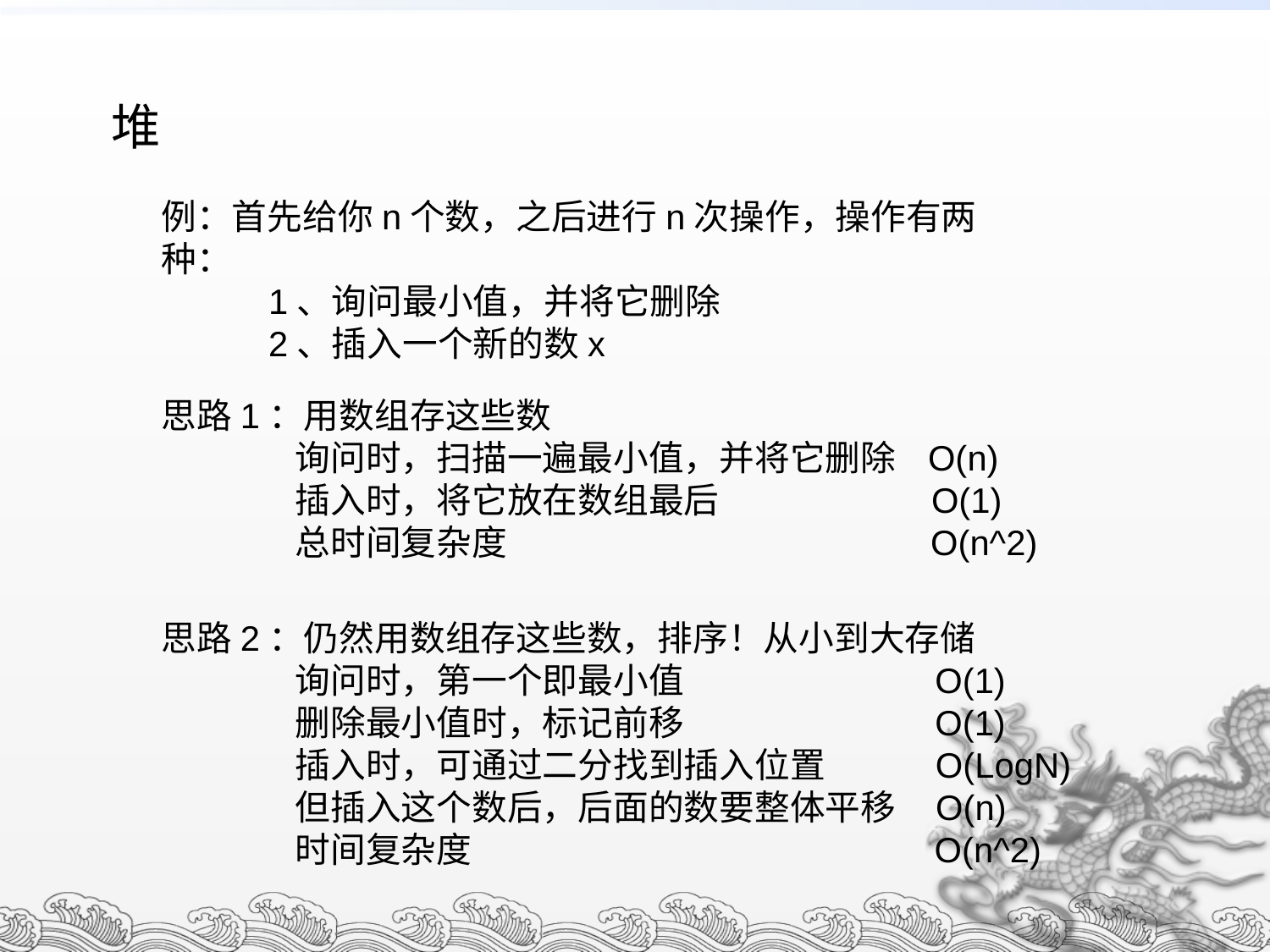

堆
例：首先给你n个数，之后进行n次操作，操作有两种：
           1、询问最小值，并将它删除
           2、插入一个新的数x
思路1：用数组存这些数
                询问时，扫描一遍最小值，并将它删除   O(n)
                插入时，将它放在数组最后                          O(1)
                总时间复杂度                                                     O(n^2)
思路2：仍然用数组存这些数，排序！从小到大存储
                询问时，第一个即最小值                               O(1)
                删除最小值时，标记前移                               O(1)
                插入时，可通过二分找到插入位置             O(LogN)
                但插入这个数后，后面的数要整体平移    O(n)
                时间复杂度                                                          O(n^2)